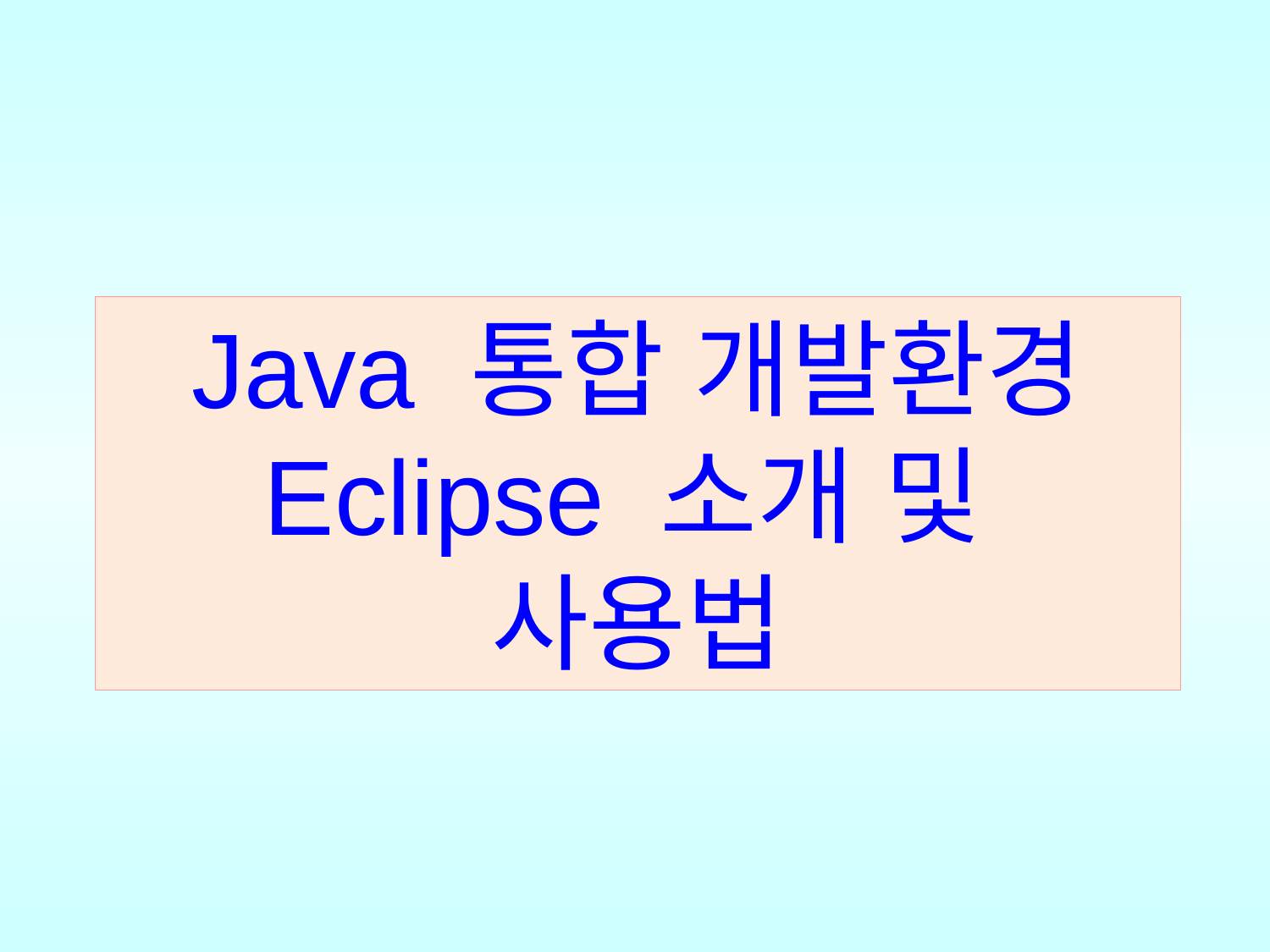

Java 통합 개발환경 Eclipse 소개 및
사용법